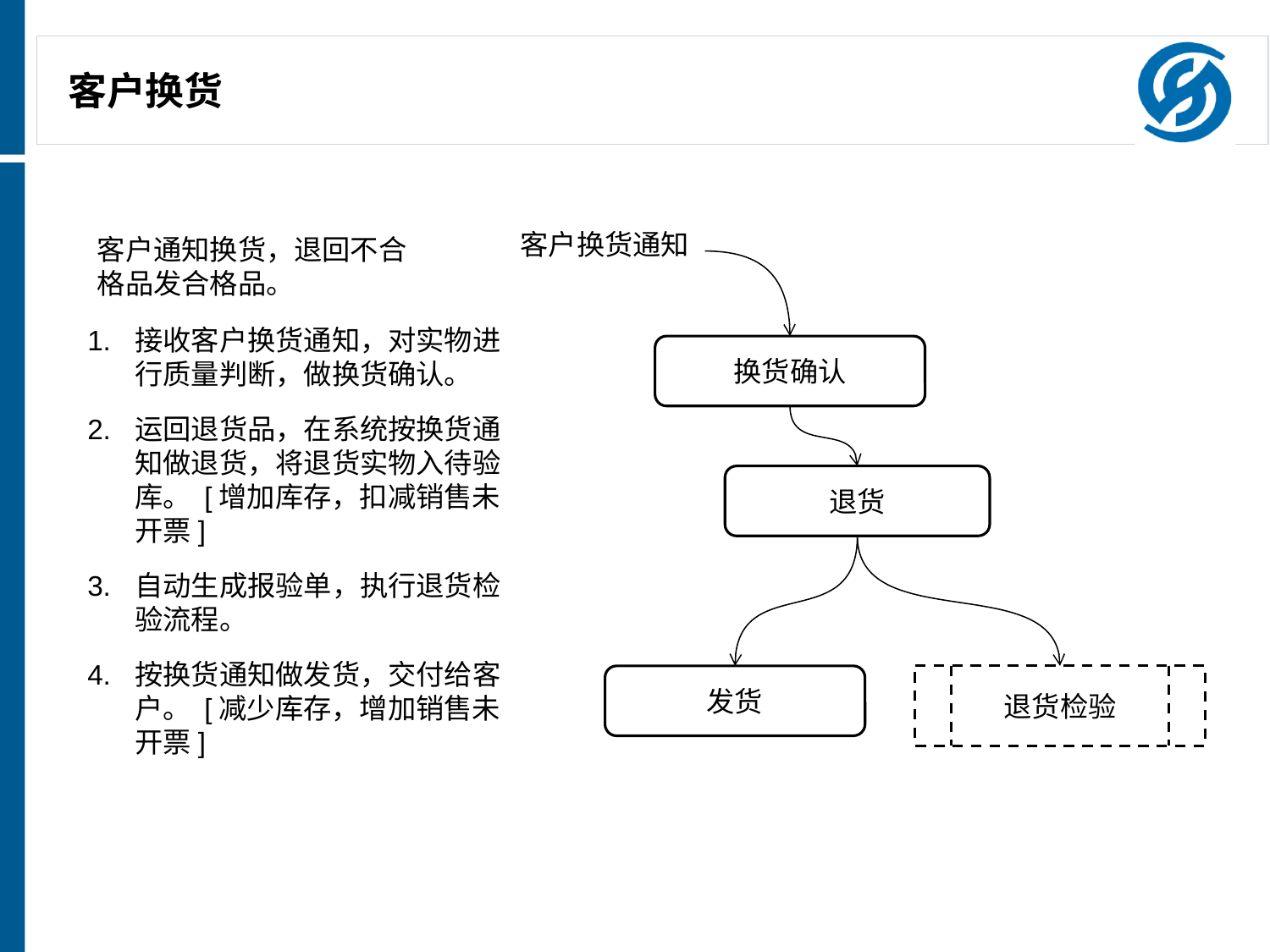

# 客户换货
客户换货通知
客户通知换货，退回不合格品发合格品。
换货确认

接收客户换货通知，对实物进行质量判断，做换货确认。
运回退货品，在系统按换货通知做退货，将退货实物入待验库。 [增加库存，扣减销售未开票]
自动生成报验单，执行退货检验流程。
按换货通知做发货，交付给客户。 [减少库存，增加销售未开票]

退货
发货
退货检验